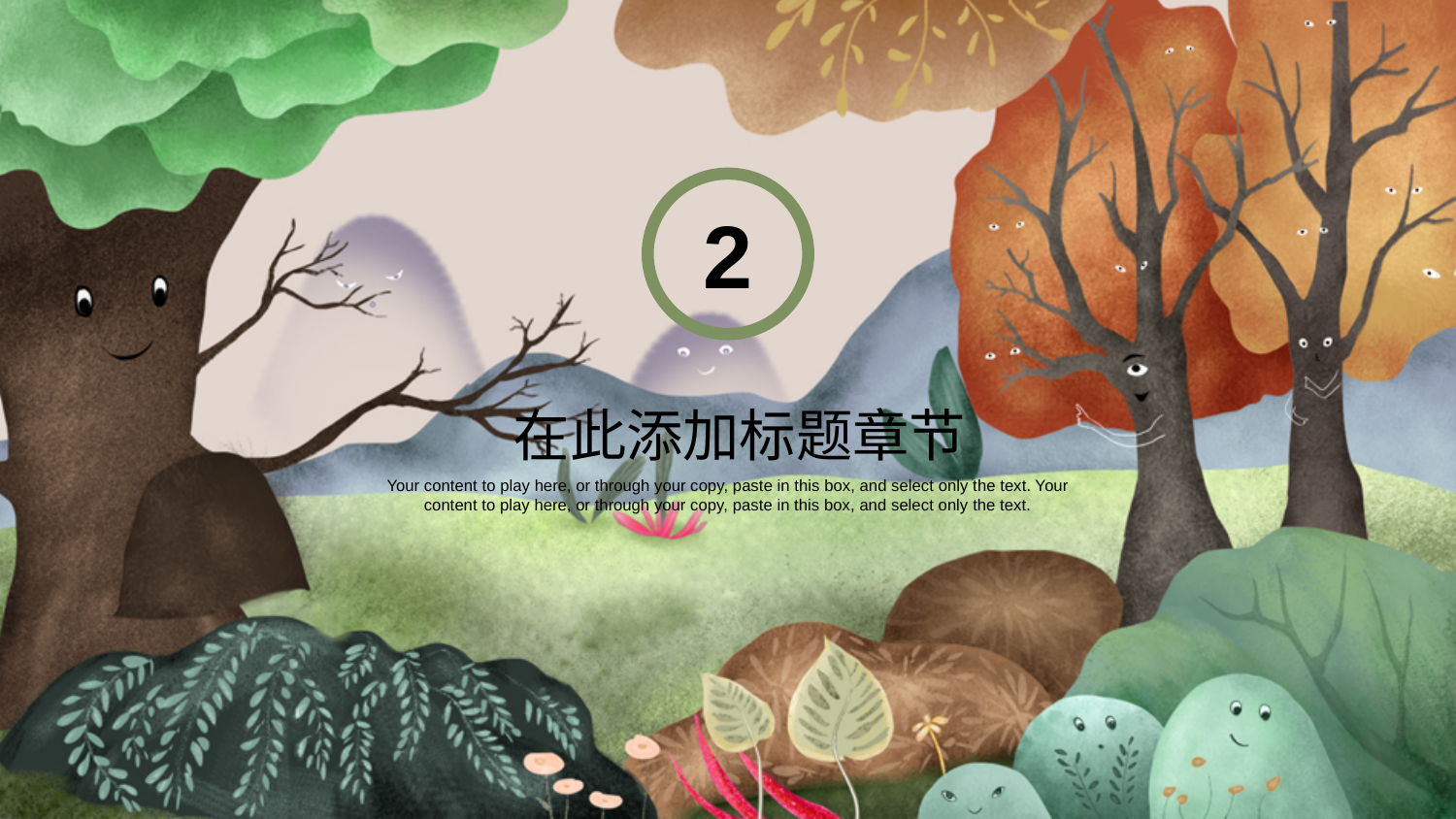

2
在此添加标题章节
Your content to play here, or through your copy, paste in this box, and select only the text. Your content to play here, or through your copy, paste in this box, and select only the text.